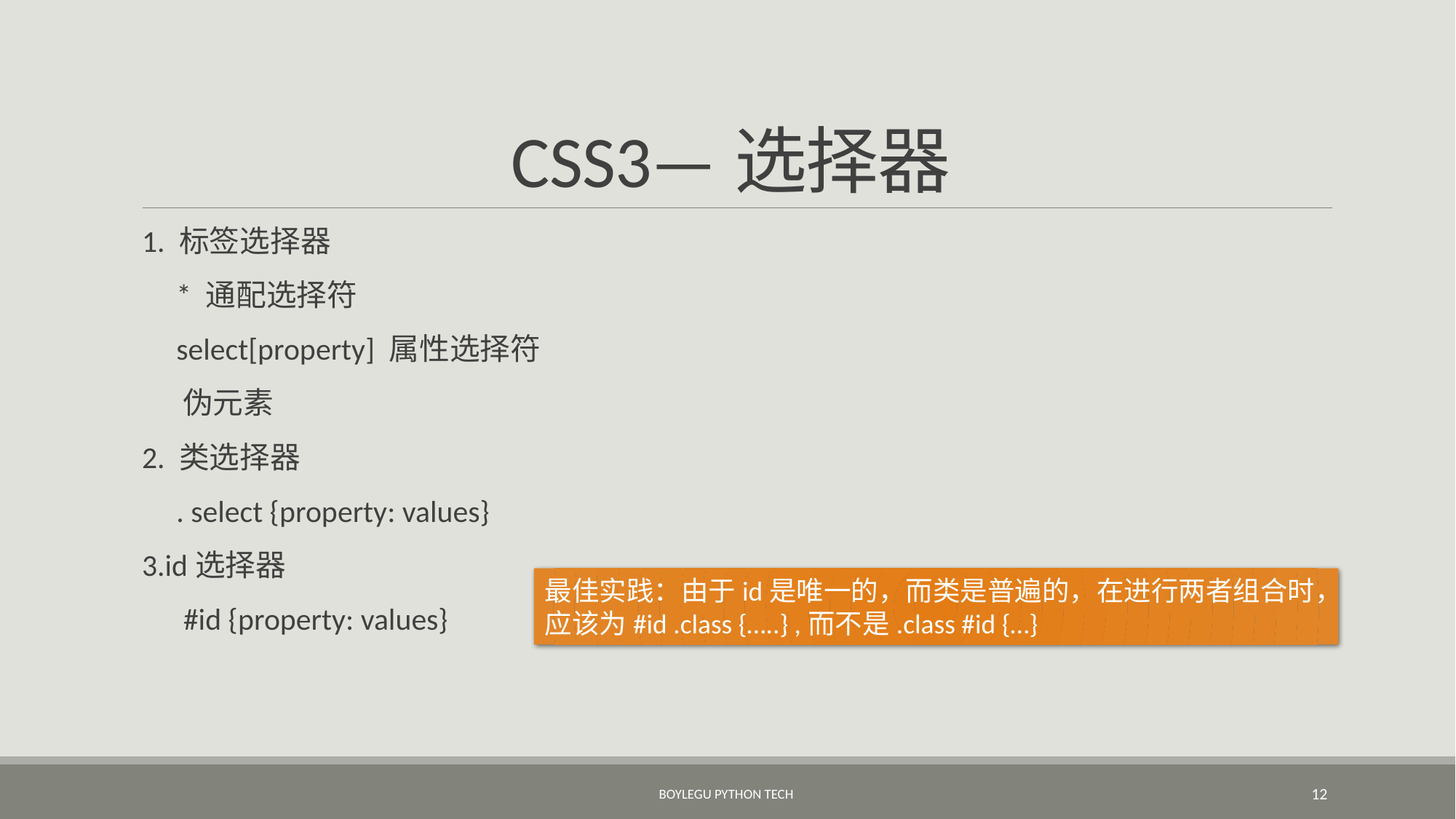

# CSS3—选择器
1. 标签选择器
     * 通配选择符
     select[property] 属性选择符
     伪元素
2. 类选择器
     . select {property: values}
3.id选择器
      #id {property: values}

最佳实践：由于id是唯一的，而类是普遍的，在进行两者组合时，应该为#id .class {…..} ,而不是.class #id {…}
BoyleGu Python Tech
12